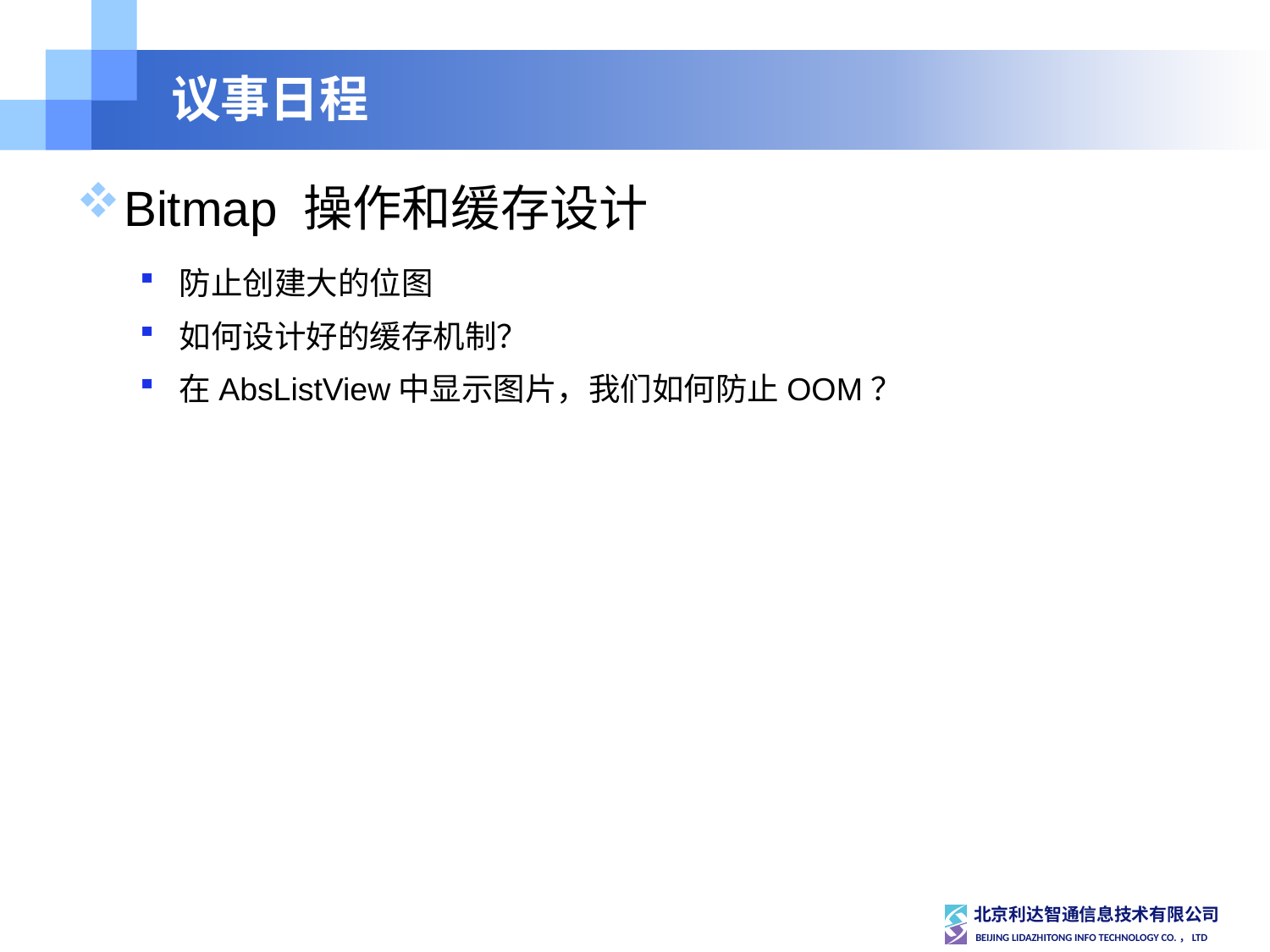

# 议事日程
Bitmap 操作和缓存设计
防止创建大的位图
如何设计好的缓存机制？
在AbsListView中显示图片，我们如何防止OOM？